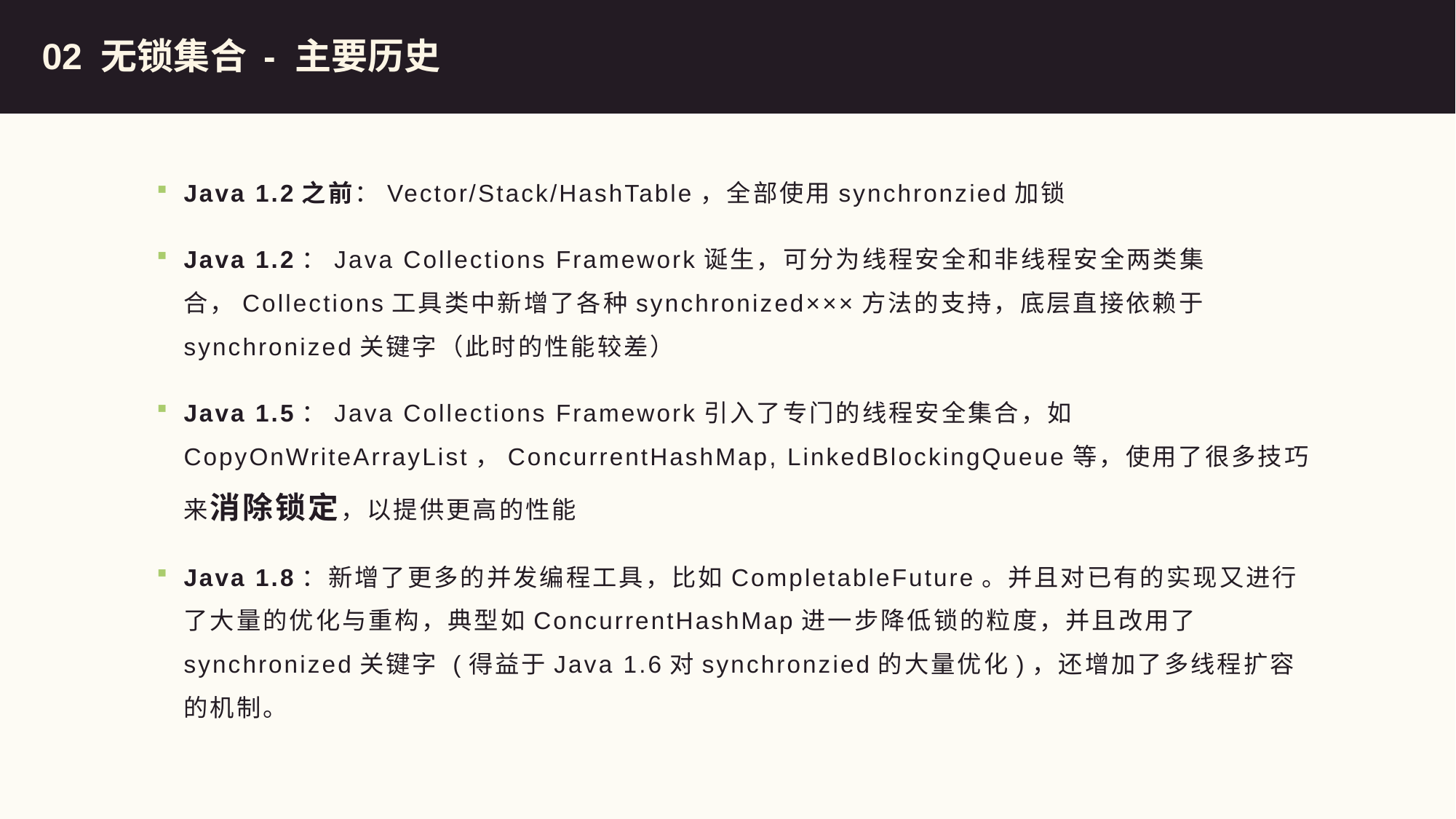

总结
02 无锁集合 - 主要历史
Java 1.2之前：Vector/Stack/HashTable，全部使用synchronzied加锁
Java 1.2：Java Collections Framework诞生，可分为线程安全和非线程安全两类集合，Collections工具类中新增了各种synchronized×××方法的支持，底层直接依赖于synchronized关键字（此时的性能较差）
Java 1.5：Java Collections Framework引入了专门的线程安全集合，如CopyOnWriteArrayList，ConcurrentHashMap, LinkedBlockingQueue等，使用了很多技巧来消除锁定，以提供更高的性能
Java 1.8：新增了更多的并发编程工具，比如CompletableFuture。并且对已有的实现又进行了大量的优化与重构，典型如ConcurrentHashMap进一步降低锁的粒度，并且改用了synchronized关键字 (得益于Java 1.6对synchronzied的大量优化)，还增加了多线程扩容的机制。